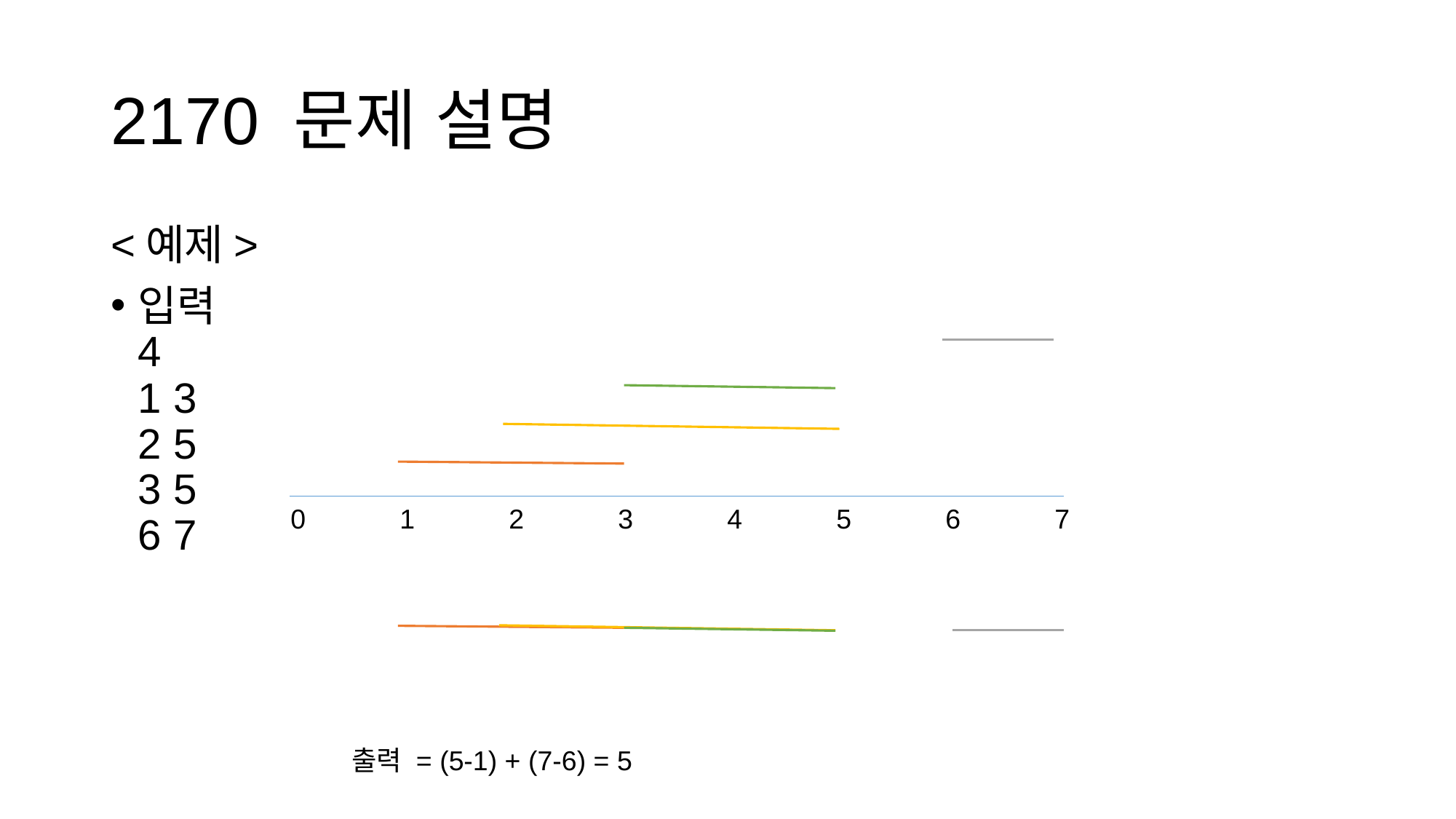

# 2170 문제 설명
<예제>
입력
4
1 3
2 5
3 5
6 7
0	1	2	3	4	5	6	7
출력 = (5-1) + (7-6) = 5